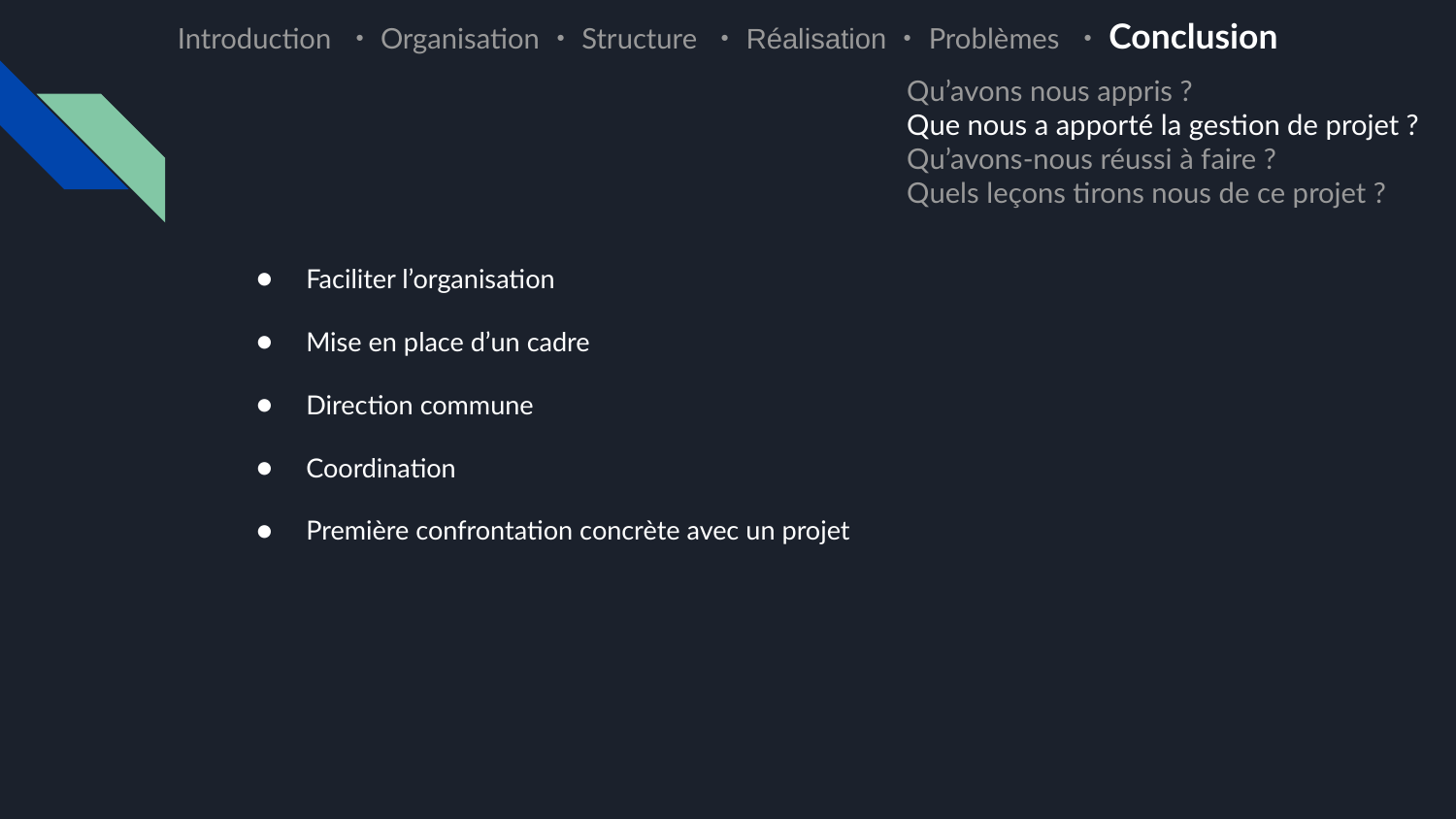

Introduction ・Organisation・Structure ・Réalisation・Problèmes ・Conclusion

Qu’avons nous appris ?
Que nous a apporté la gestion de projet ?
Qu’avons-nous réussi à faire ?
Quels leçons tirons nous de ce projet ?

Faciliter l’organisation
Mise en place d’un cadre
Direction commune
Coordination
Première confrontation concrète avec un projet